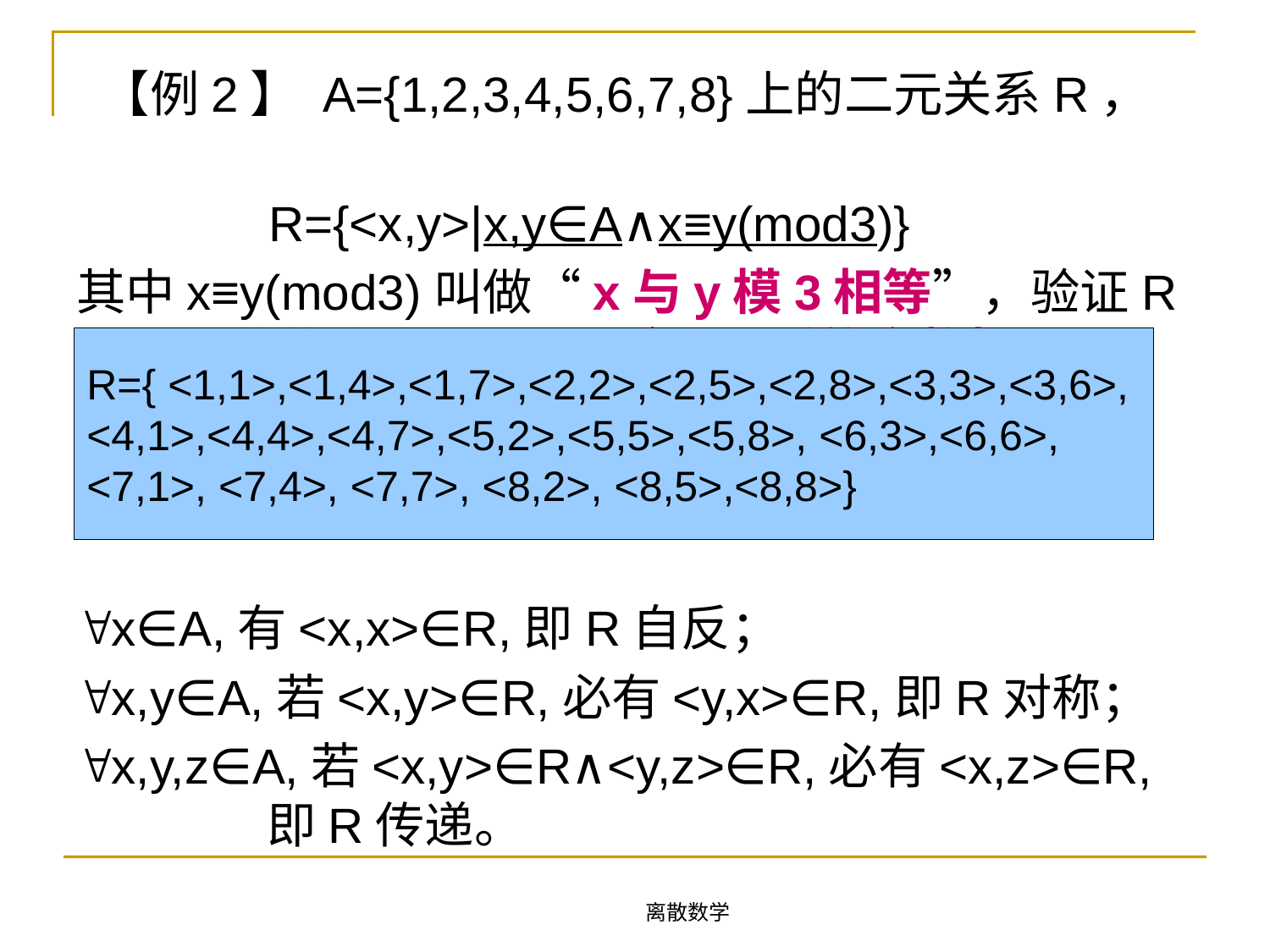

【例2】 A={1,2,3,4,5,6,7,8}上的二元关系R，
              R={<x,y>|x,y∈A∧x≡y(mod3)}
其中x≡y(mod3)叫做“x与y模3相等”，验证R为A上的等价关系。x,y除以3后的余数相同。

∀x∈A,有<x,x>∈R,即R自反；
∀x,y∈A,若<x,y>∈R,必有<y,x>∈R,即R对称；
∀x,y,z∈A,若<x,y>∈R∧<y,z>∈R,必有<x,z>∈R,                 即R传递。

R={ <1,1>,<1,4>,<1,7>,<2,2>,<2,5>,<2,8>,<3,3>,<3,6>,
<4,1>,<4,4>,<4,7>,<5,2>,<5,5>,<5,8>, <6,3>,<6,6>,
<7,1>, <7,4>, <7,7>, <8,2>, <8,5>,<8,8>}

离散数学
5